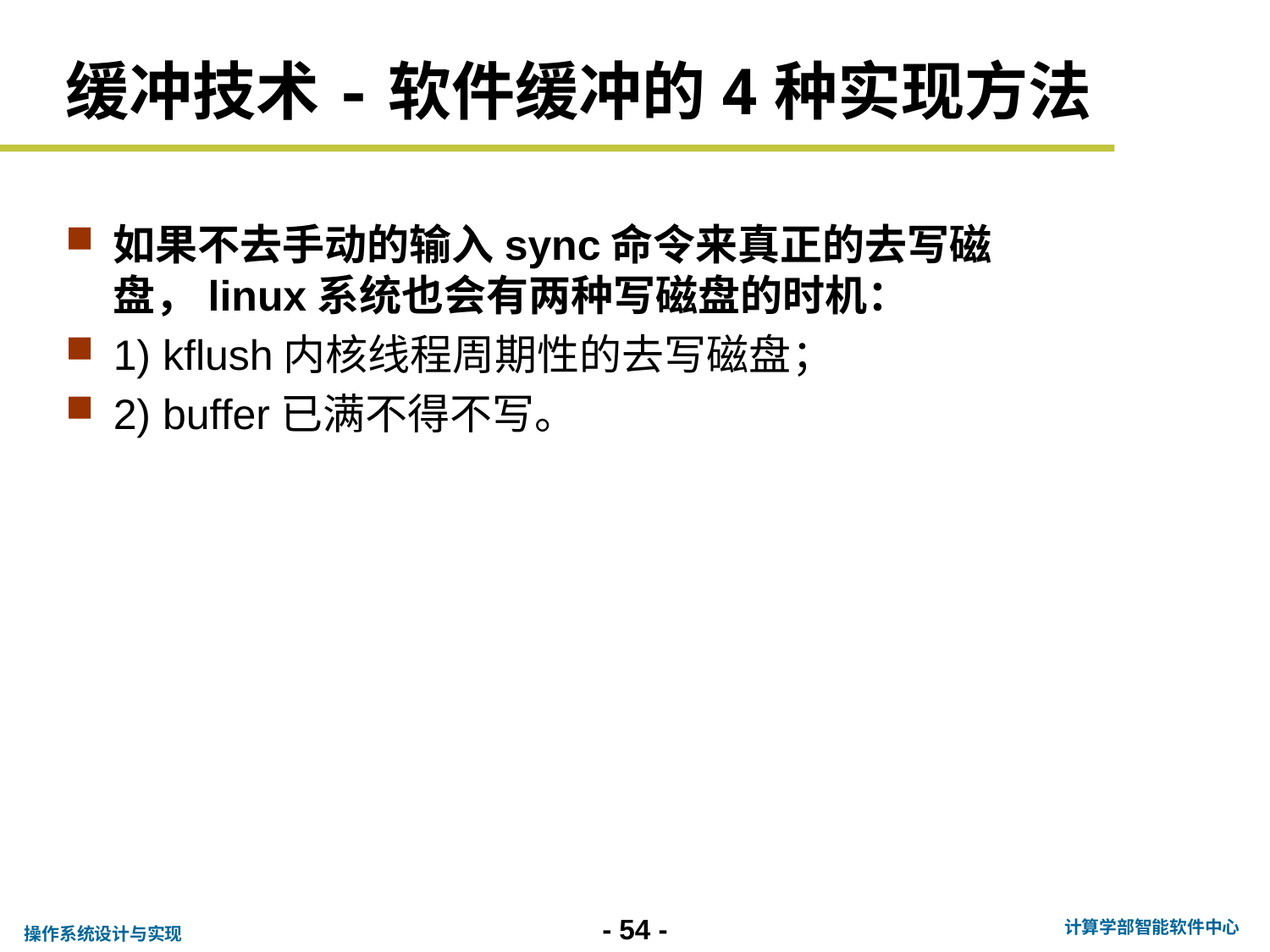

# 缓冲技术-软件缓冲的4种实现方法
如果不去手动的输入sync命令来真正的去写磁盘，linux系统也会有两种写磁盘的时机：
1) kflush内核线程周期性的去写磁盘；
2) buffer已满不得不写。